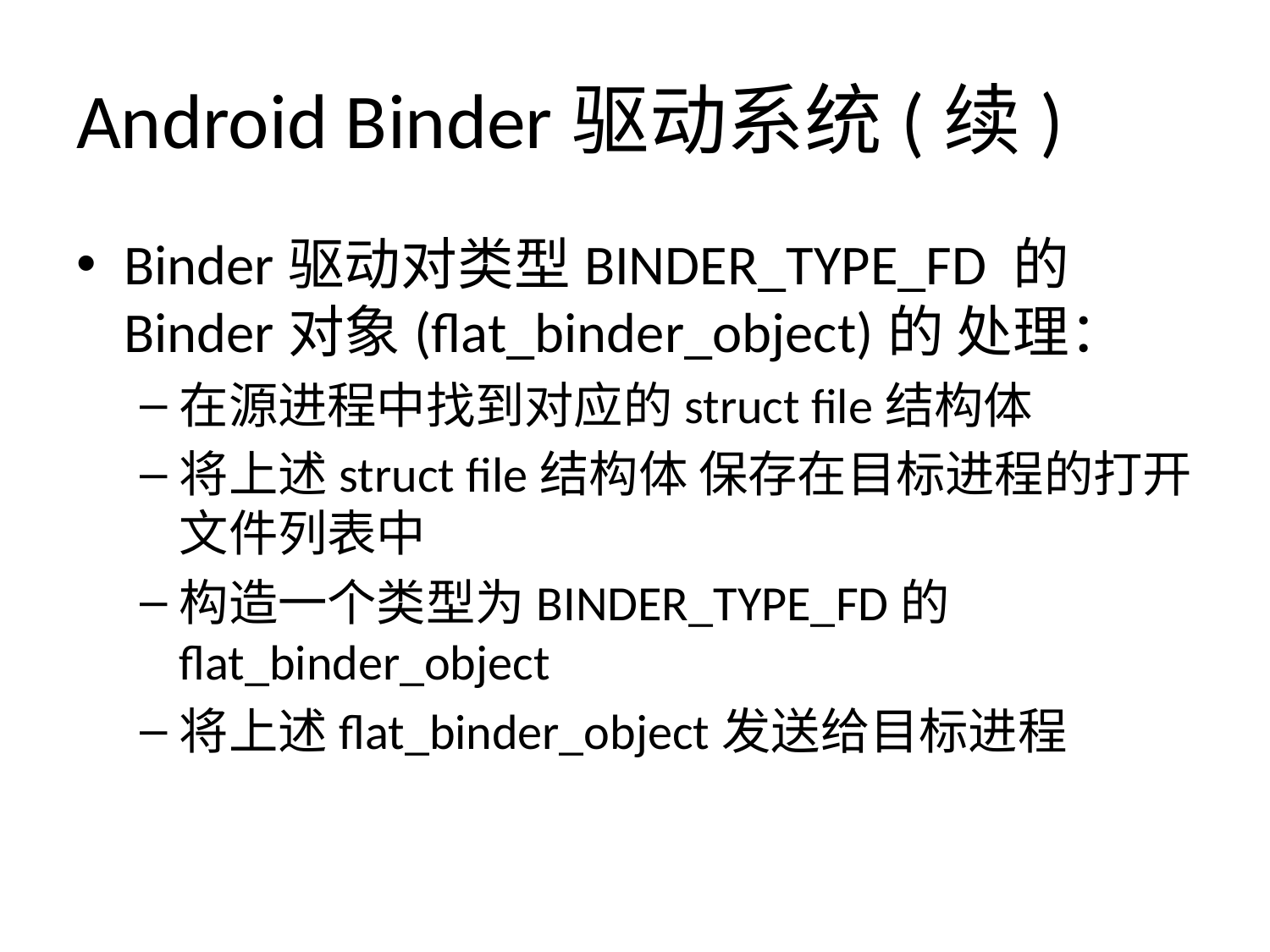

# Android Binder驱动系统(续)
Binder驱动对类型BINDER_TYPE_FD 的Binder对象(flat_binder_object)的 处理：
在源进程中找到对应的struct file结构体
将上述struct file结构体 保存在目标进程的打开文件列表中
构造一个类型为BINDER_TYPE_FD的flat_binder_object
将上述flat_binder_object发送给目标进程